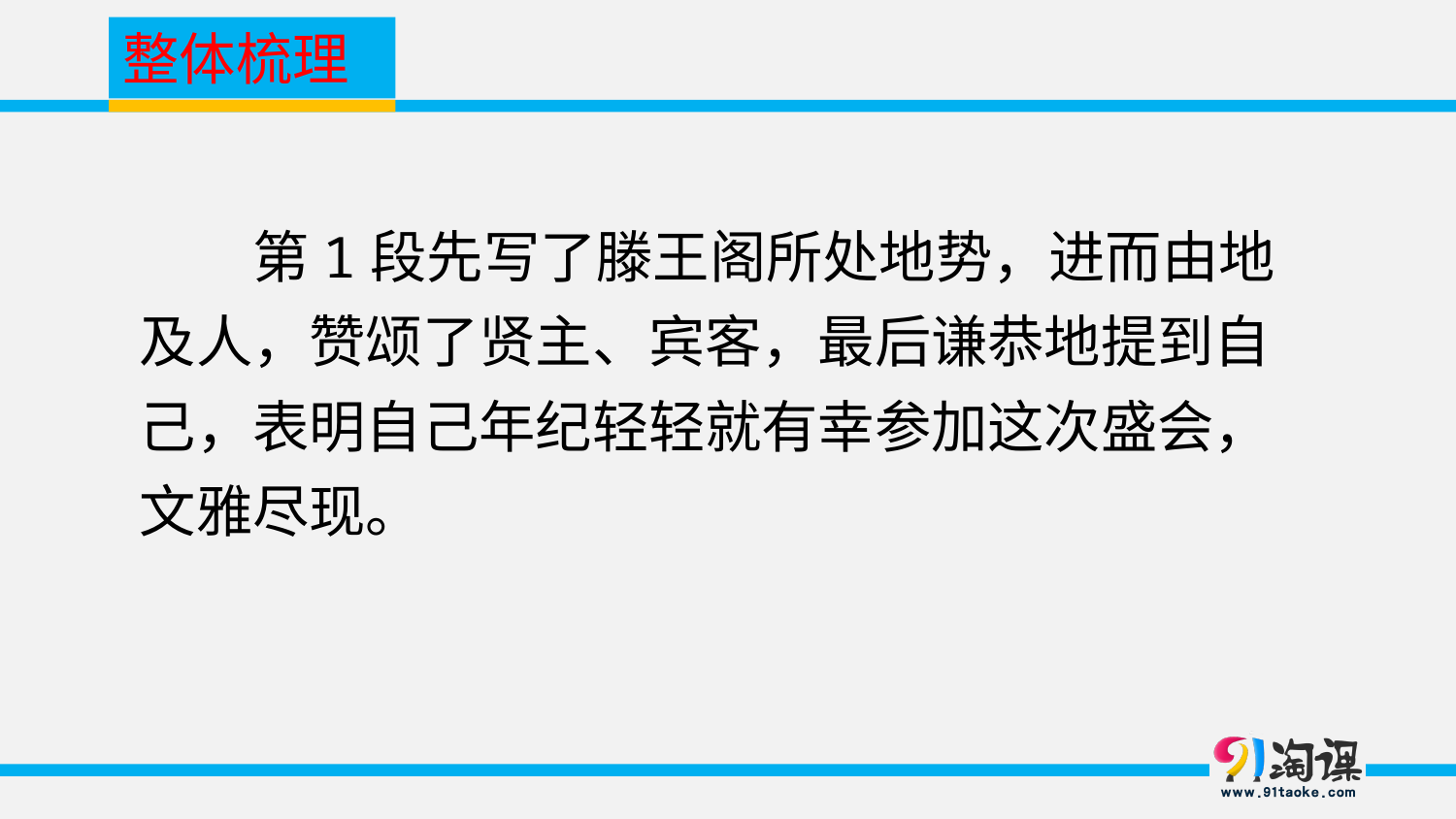

整体梳理
　　第1段先写了滕王阁所处地势，进而由地及人，赞颂了贤主、宾客，最后谦恭地提到自己，表明自己年纪轻轻就有幸参加这次盛会，文雅尽现。